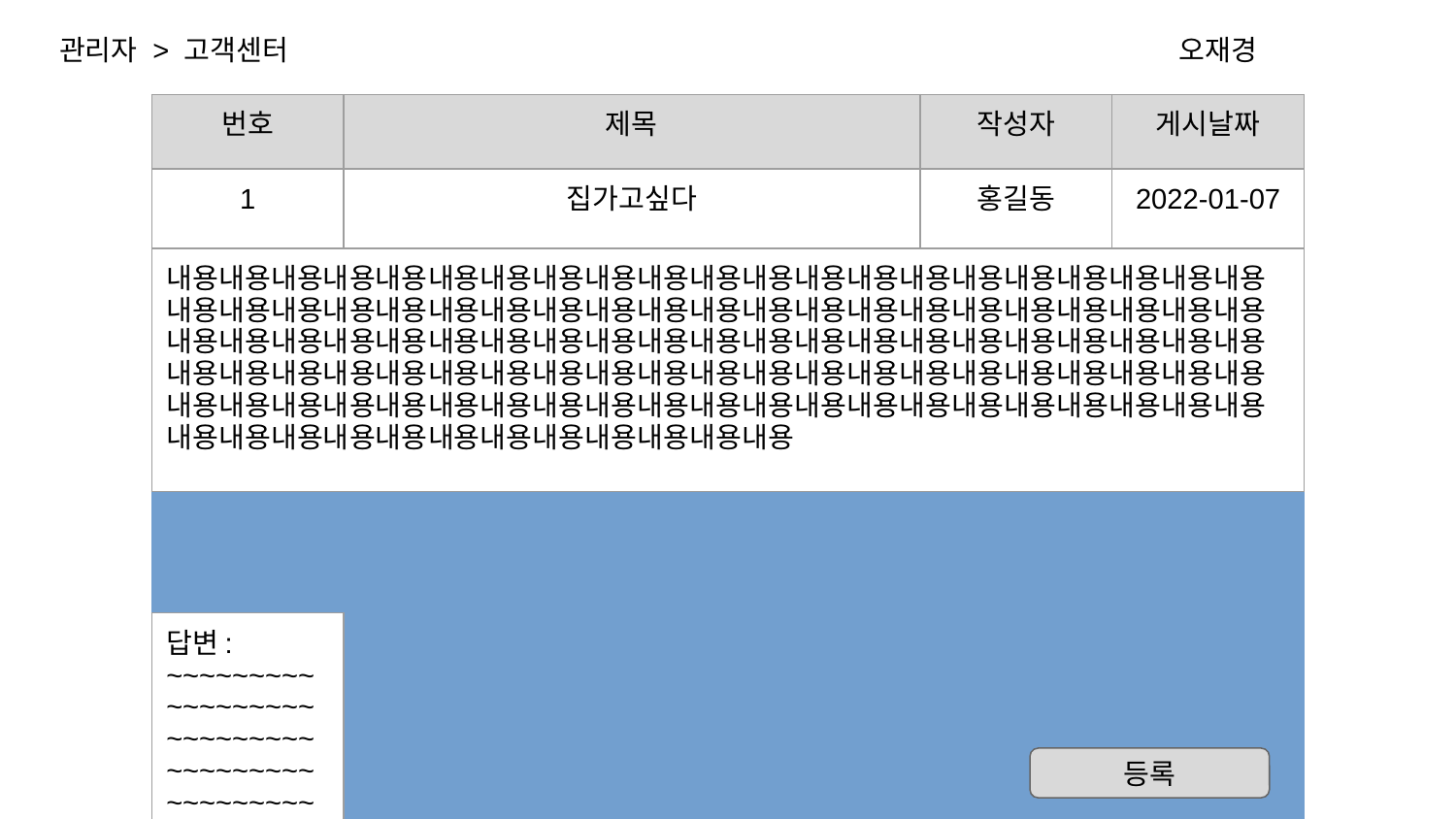

관리자 > 고객센터
오재경
| 번호 | 제목 |  |  | 작성자 | 게시날짜 |
| --- | --- | --- | --- | --- | --- |
| 1 | 집가고싶다 |  |  | 홍길동 | 2022-01-07 |
| 내용내용내용내용내용내용내용내용내용내용내용내용내용내용내용내용내용내용내용내용내용내용내용내용내용내용내용내용내용내용내용내용내용내용내용내용내용내용내용내용내용내용내용내용내용내용내용내용내용내용내용내용내용내용내용내용내용내용내용내용내용내용내용내용내용내용내용내용내용내용내용내용내용내용내용내용내용내용내용내용내용내용내용내용내용내용내용내용내용내용내용내용내용내용내용내용내용내용내용내용내용내용내용내용내용내용내용내용내용내용내용내용내용내용내용내용내용 |  |  |  |  |  |
|  |  |  |  |  |  |
| 답변: ~~~~~~~~~~~~~~~~~~~~~~~~~~~~~~~~~~~~~~~~~~~~~~~~ |  |  |  |  |  |
|  |  |  |  |  |  |
등록